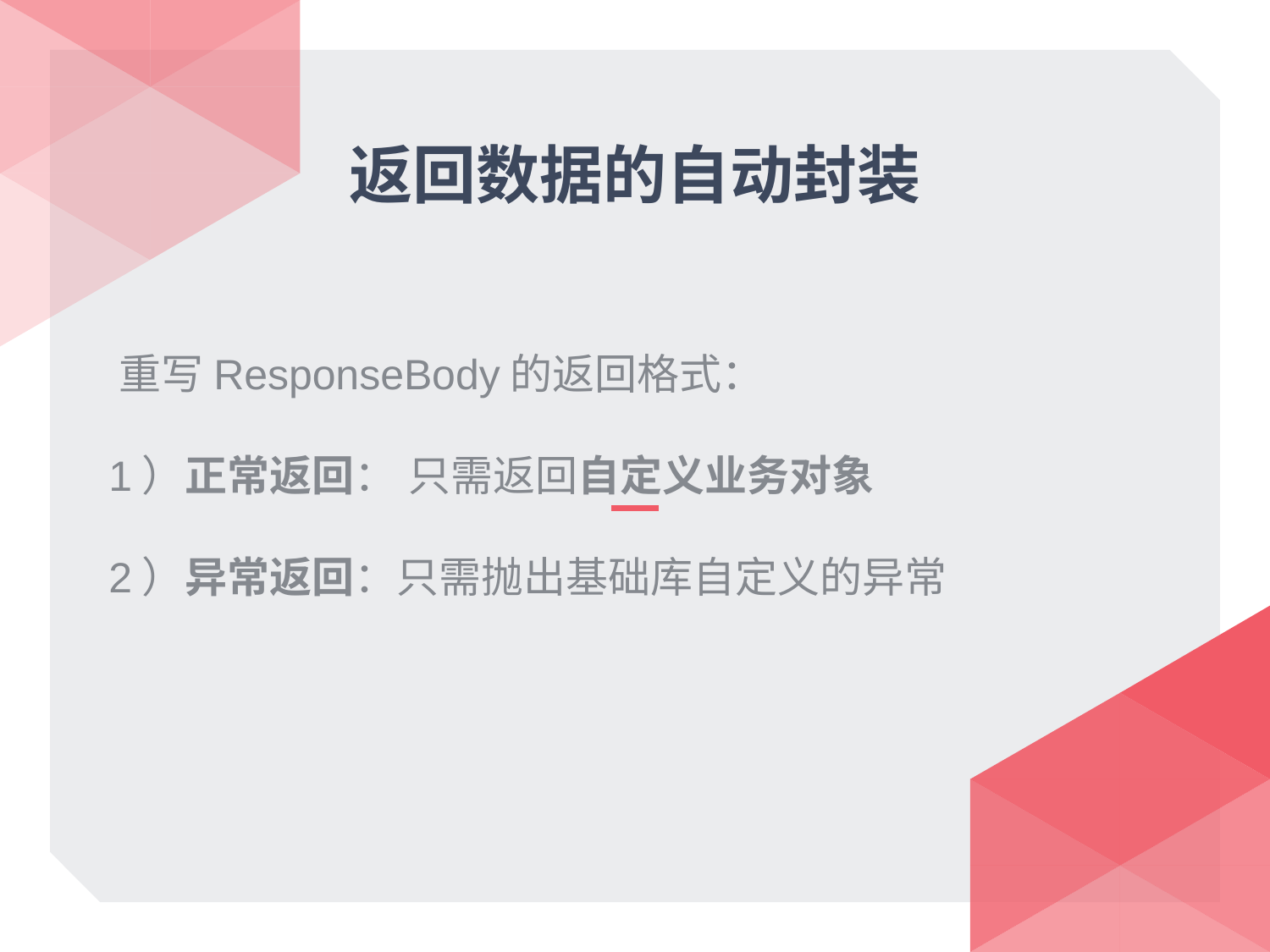

# 返回数据的自动封装

  重写ResponseBody的返回格式：
  1）正常返回： 只需返回自定义业务对象
  2）异常返回：只需抛出基础库自定义的异常